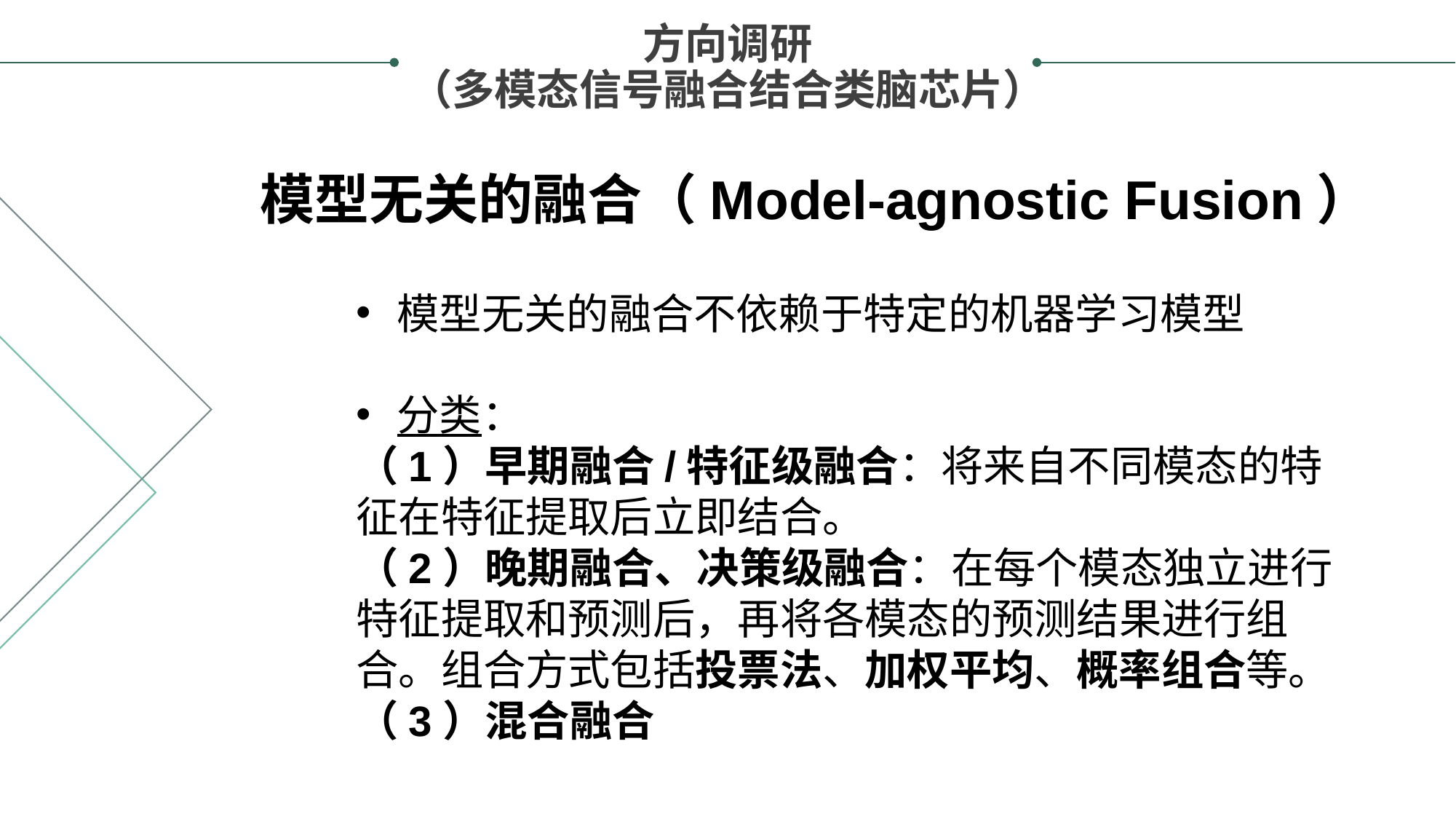

方向调研
（多模态信号融合结合类脑芯片）
模型无关的融合（Model-agnostic Fusion）

模型无关的融合不依赖于特定的机器学习模型

分类：
（1）早期融合/特征级融合：将来自不同模态的特征在特征提取后立即结合。
（2）晚期融合、决策级融合：在每个模态独立进行特征提取和预测后，再将各模态的预测结果进行组合。组合方式包括投票法、加权平均、概率组合等。
（3）混合融合